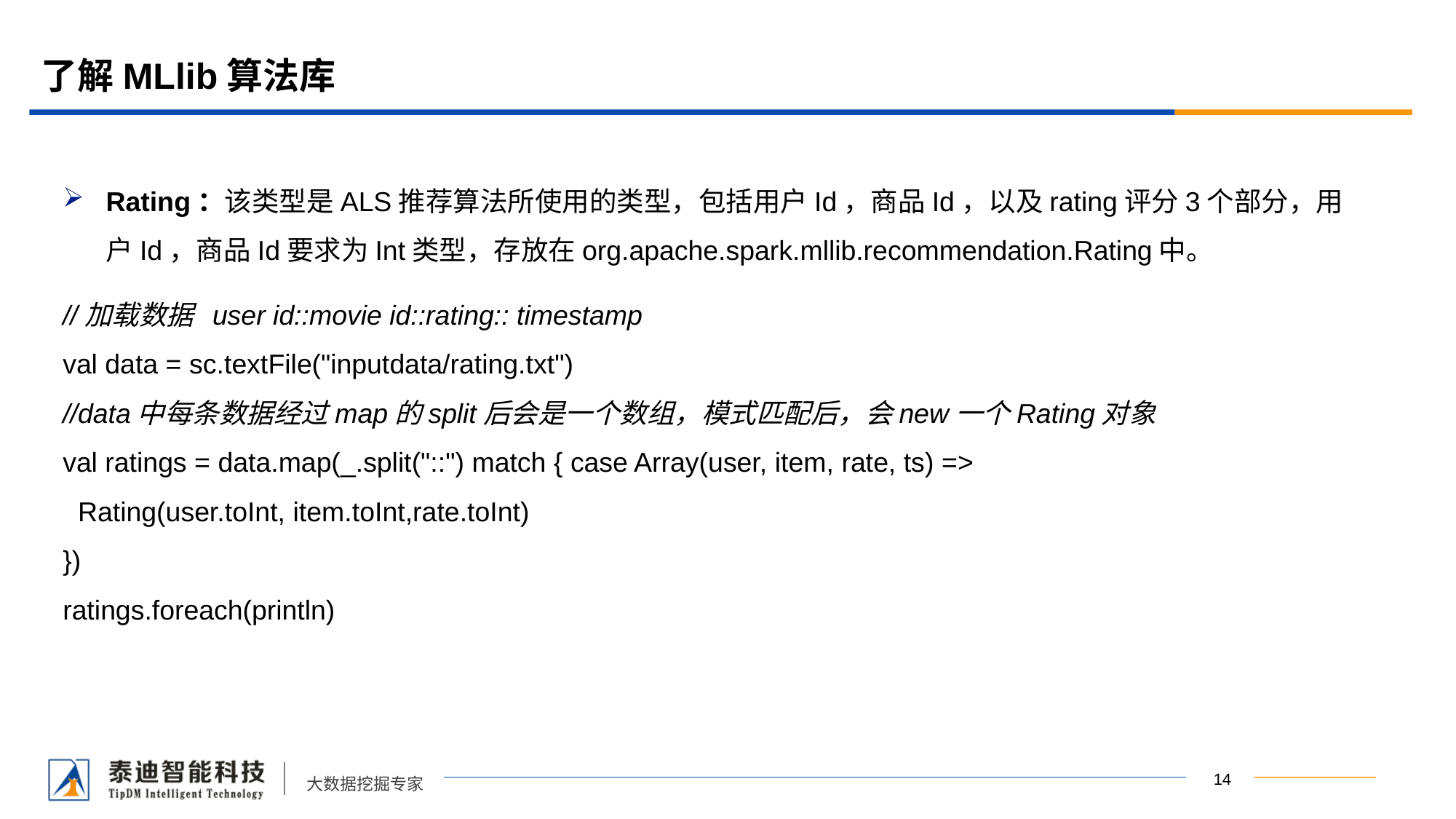

# 了解MLlib算法库
Rating：该类型是ALS推荐算法所使用的类型，包括用户Id，商品Id，以及rating评分3个部分，用户Id，商品Id要求为Int类型，存放在org.apache.spark.mllib.recommendation.Rating中。
//加载数据  user id::movie id::rating:: timestamp
val data = sc.textFile("inputdata/rating.txt")
//data中每条数据经过map的split后会是一个数组，模式匹配后，会new一个Rating对象
val ratings = data.map(_.split("::") match { case Array(user, item, rate, ts) =>
  Rating(user.toInt, item.toInt,rate.toInt)
})
ratings.foreach(println)